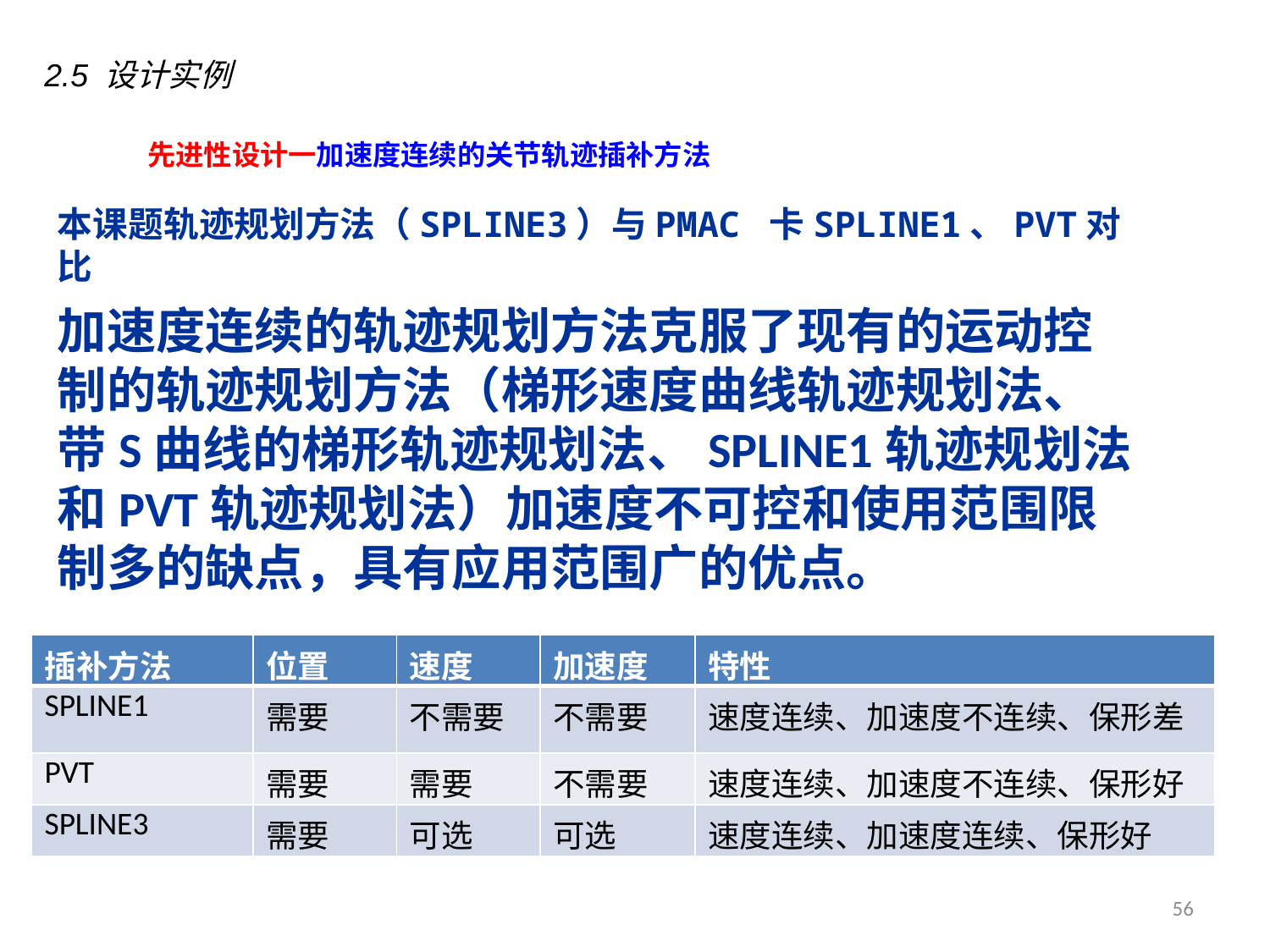

2.5 设计实例
# 先进性设计一加速度连续的关节轨迹插补方法

本课题轨迹规划方法（SPLINE3）与PMAC 卡SPLINE1、PVT对比
加速度连续的轨迹规划方法克服了现有的运动控制的轨迹规划方法（梯形速度曲线轨迹规划法、带S曲线的梯形轨迹规划法、SPLINE1轨迹规划法和PVT轨迹规划法）加速度不可控和使用范围限制多的缺点，具有应用范围广的优点。
| 插补方法 | 位置 | 速度 | 加速度 | 特性 |
| --- | --- | --- | --- | --- |
| SPLINE1 | 需要 | 不需要 | 不需要 | 速度连续、加速度不连续、保形差 |
| PVT | 需要 | 需要 | 不需要 | 速度连续、加速度不连续、保形好 |
| SPLINE3 | 需要 | 可选 | 可选 | 速度连续、加速度连续、保形好 |
56